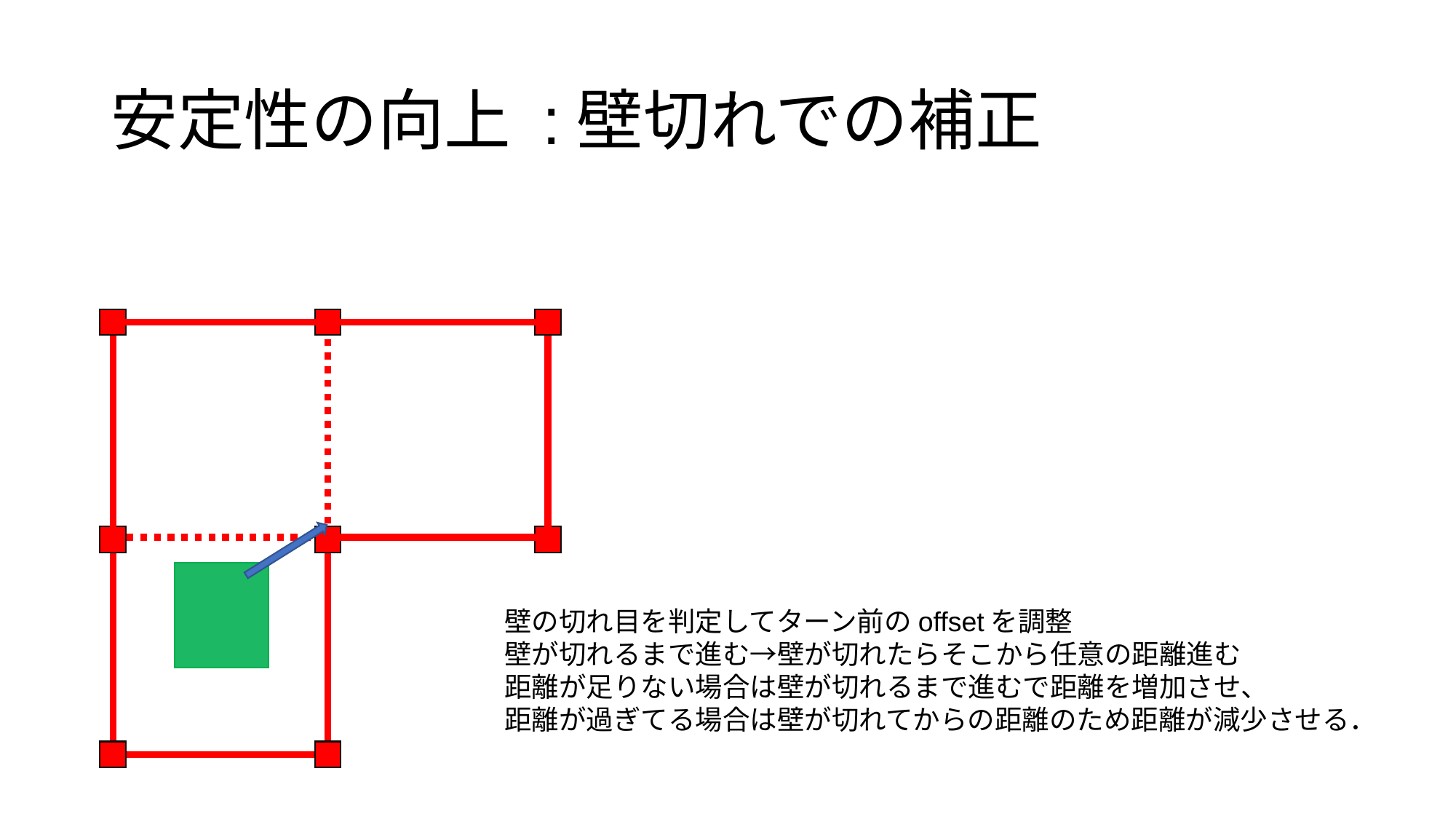

# 安定性の向上 :壁切れでの補正

壁の切れ目を判定してターン前のoffsetを調整
壁が切れるまで進む→壁が切れたらそこから任意の距離進む
距離が足りない場合は壁が切れるまで進むで距離を増加させ、
距離が過ぎてる場合は壁が切れてからの距離のため距離が減少させる．